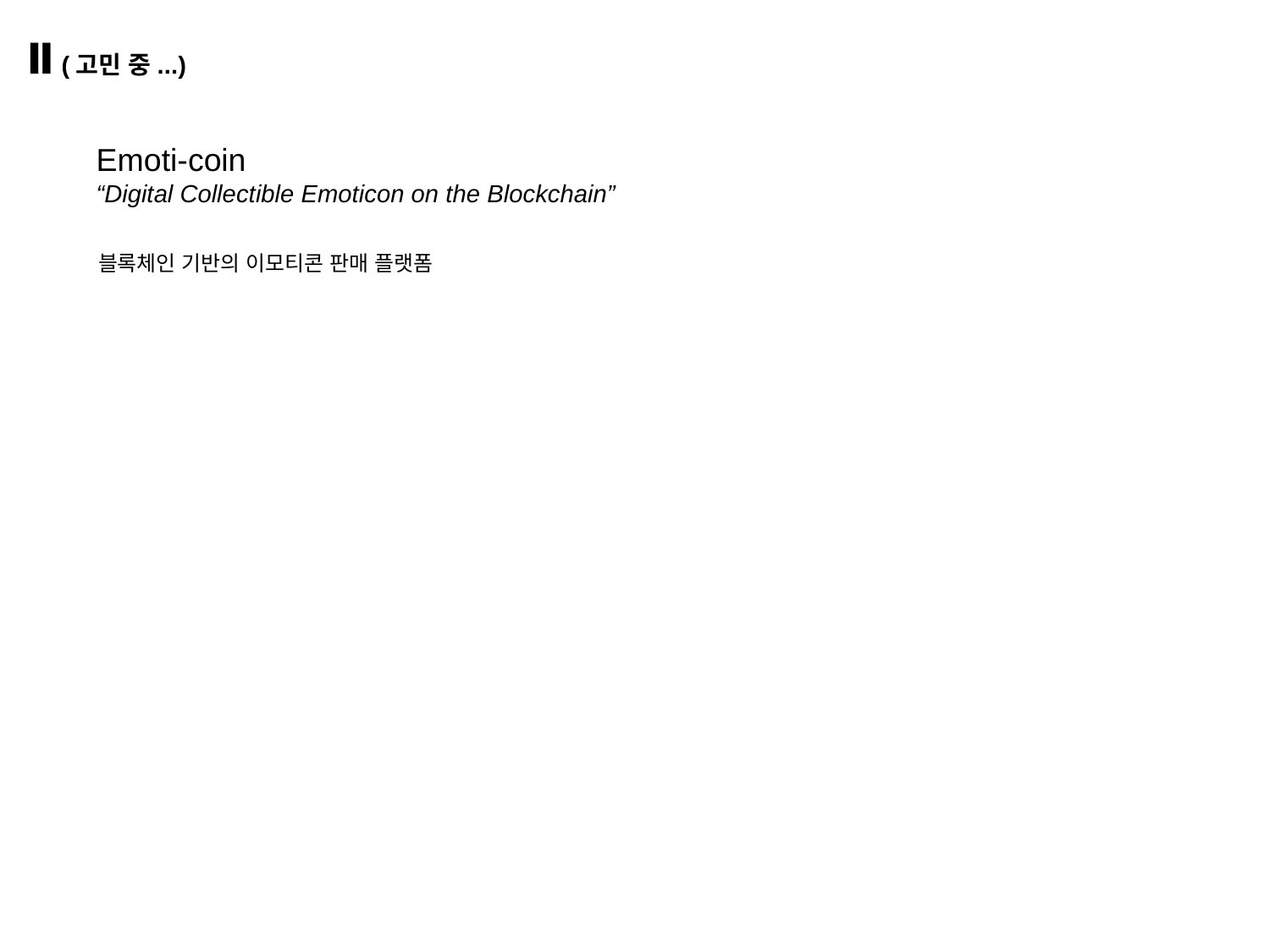

Ⅱ (고민 중...)
Emoti-coin
“Digital Collectible Emoticon on the Blockchain”
블록체인 기반의 이모티콘 판매 플랫폼